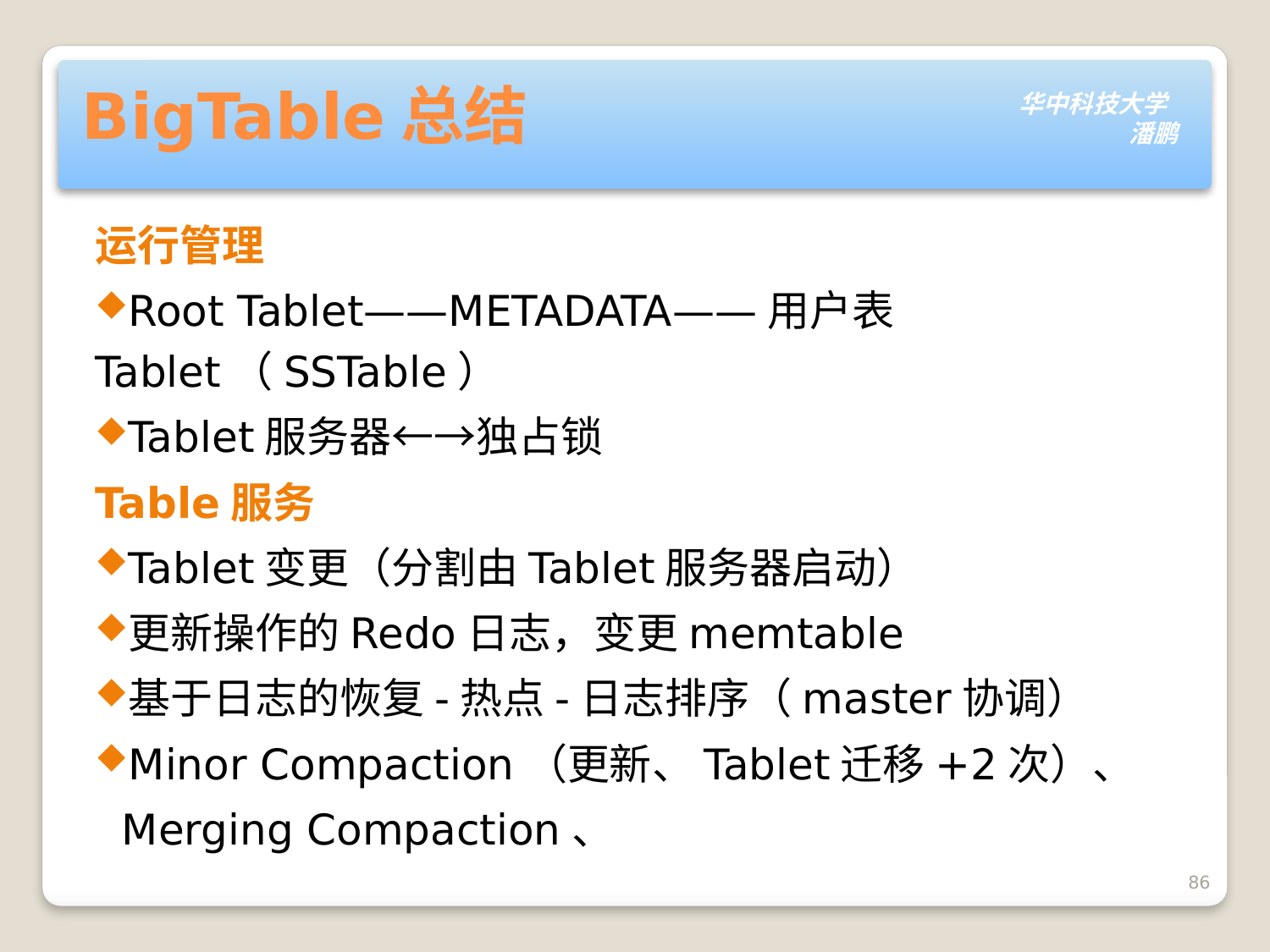

# BigTable总结
运行管理
Root Tablet——METADATA——用户表Tablet（SSTable）
Tablet服务器←→独占锁
Table服务
Tablet变更（分割由Tablet服务器启动）
更新操作的Redo日志，变更memtable
基于日志的恢复-热点-日志排序（master协调）
Minor Compaction（更新、Tablet迁移+2次）、
  Merging Compaction、
86